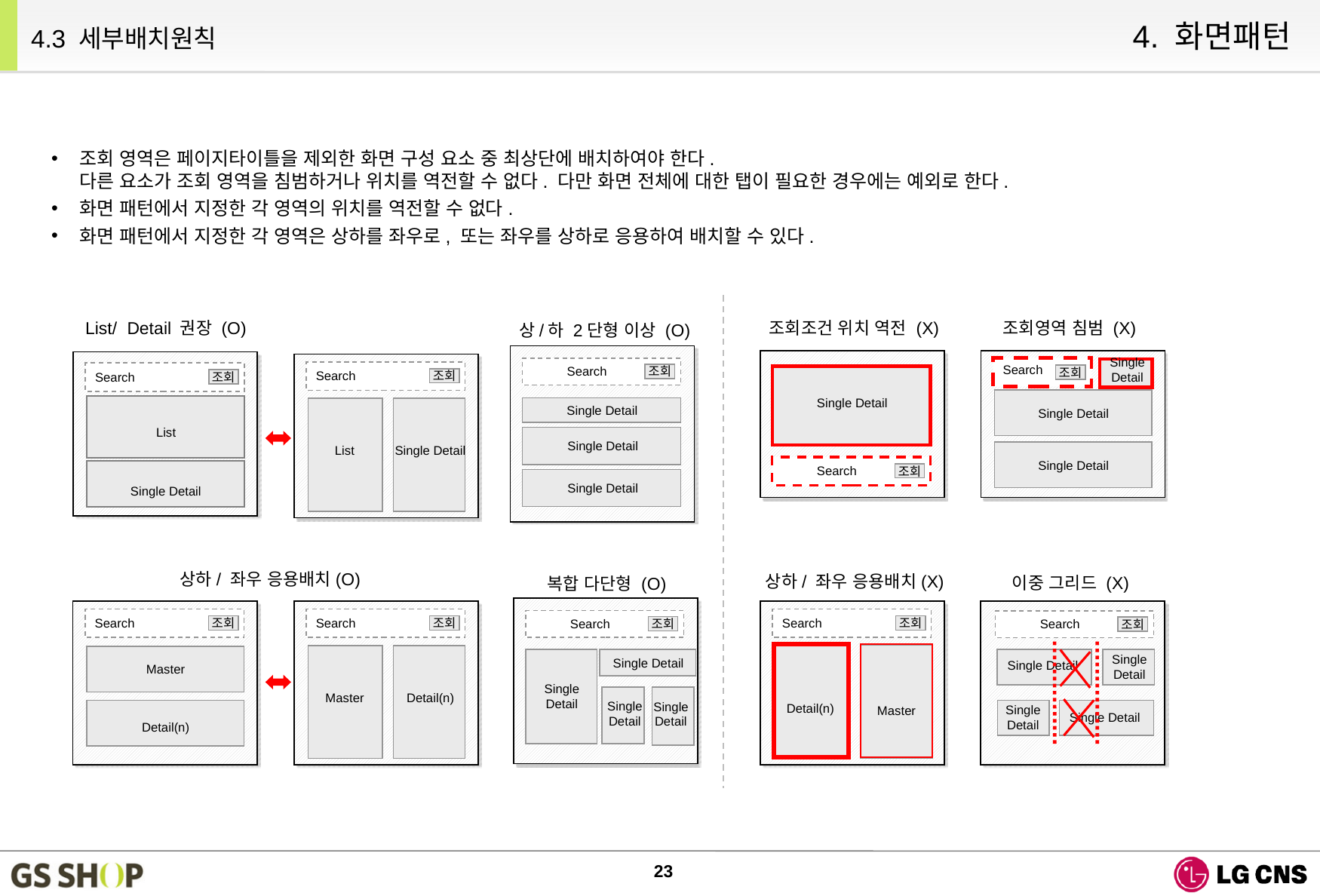

4. 화면패턴
4.3 세부배치원칙
조회 영역은 페이지타이틀을 제외한 화면 구성 요소 중 최상단에 배치하여야 한다.
다른 요소가 조회 영역을 침범하거나 위치를 역전할 수 없다. 다만 화면 전체에 대한 탭이 필요한 경우에는 예외로 한다.
화면 패턴에서 지정한 각 영역의 위치를 역전할 수 없다.
화면 패턴에서 지정한 각 영역은 상하를 좌우로, 또는 좌우를 상하로 응용하여 배치할 수 있다.
List/  Detail 권장 (O)
조회조건 위치 역전 (X)
조회영역 침범 (X)
상/하 2단형 이상 (O)

Single
Detail

Search

Search

Search

Search
조회
조회

조회
조회
Single Detail

Single Detail

Single Detail
List

Single Detail
List
Single Detail

Single Detail

Search

조회

Single Detail
Single Detail
상하/ 좌우 응용배치(O)
상하/ 좌우 응용배치(X)
이중 그리드 (X)
복합 다단형 (O)

Search
Search
Search
Search

Search

조회
조회
조회
조회
조회

Single
Detail

Single Detail

Single Detail

Master

Single
Detail
Master
Detail(n)

Single
Detail
Single
Detail
Detail(n)

Single
Detail
Master

Single Detail
Detail(n)